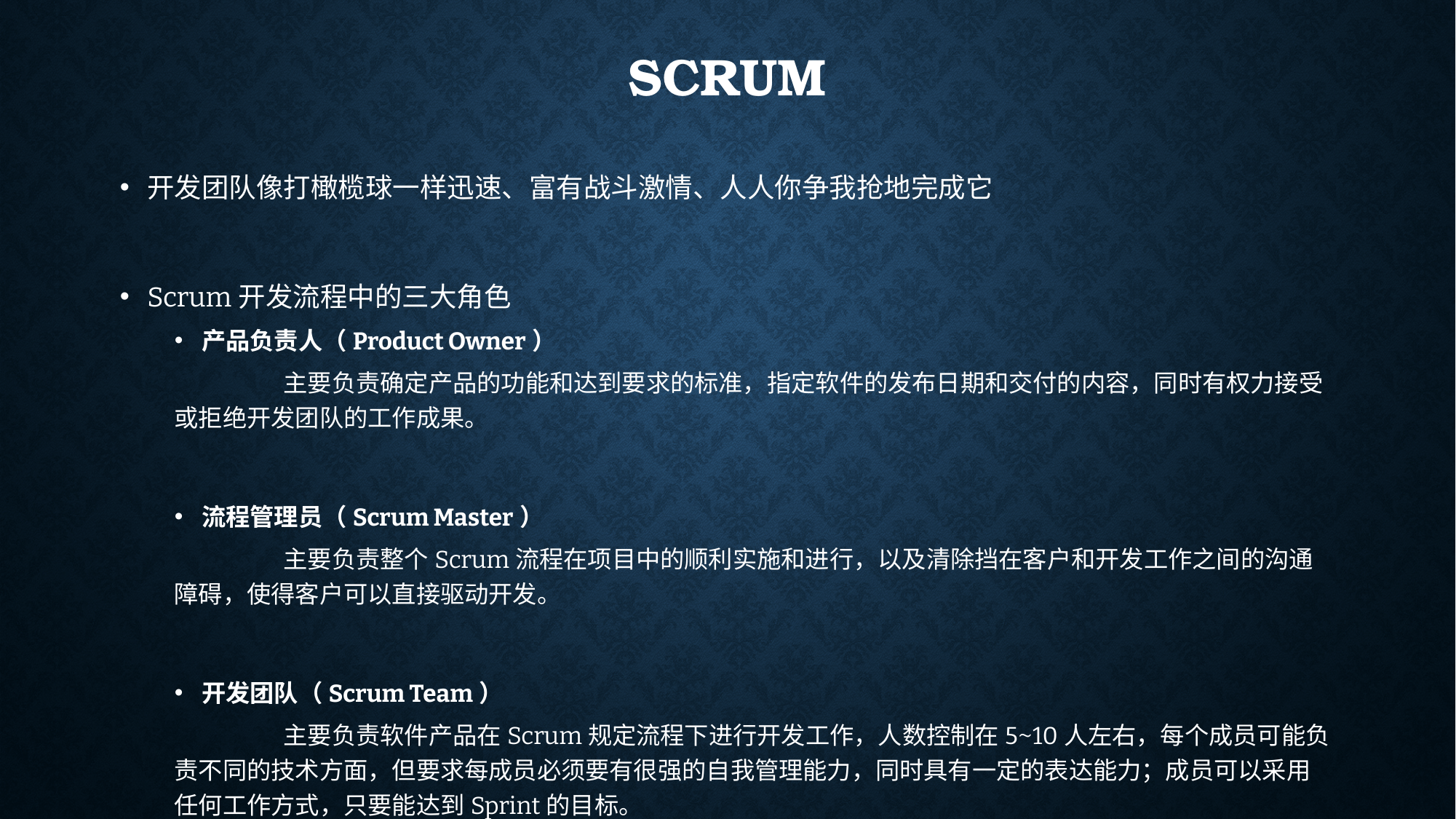

# Scrum
开发团队像打橄榄球一样迅速、富有战斗激情、人人你争我抢地完成它

Scrum开发流程中的三大角色
产品负责人（Product Owner）
	主要负责确定产品的功能和达到要求的标准，指定软件的发布日期和交付的内容，同时有权力接受或拒绝开发团队的工作成果。

流程管理员（Scrum Master）
	主要负责整个Scrum流程在项目中的顺利实施和进行，以及清除挡在客户和开发工作之间的沟通障碍，使得客户可以直接驱动开发。

开发团队（Scrum Team）
	主要负责软件产品在Scrum规定流程下进行开发工作，人数控制在5~10人左右，每个成员可能负责不同的技术方面，但要求每成员必须要有很强的自我管理能力，同时具有一定的表达能力；成员可以采用任何工作方式，只要能达到Sprint的目标。